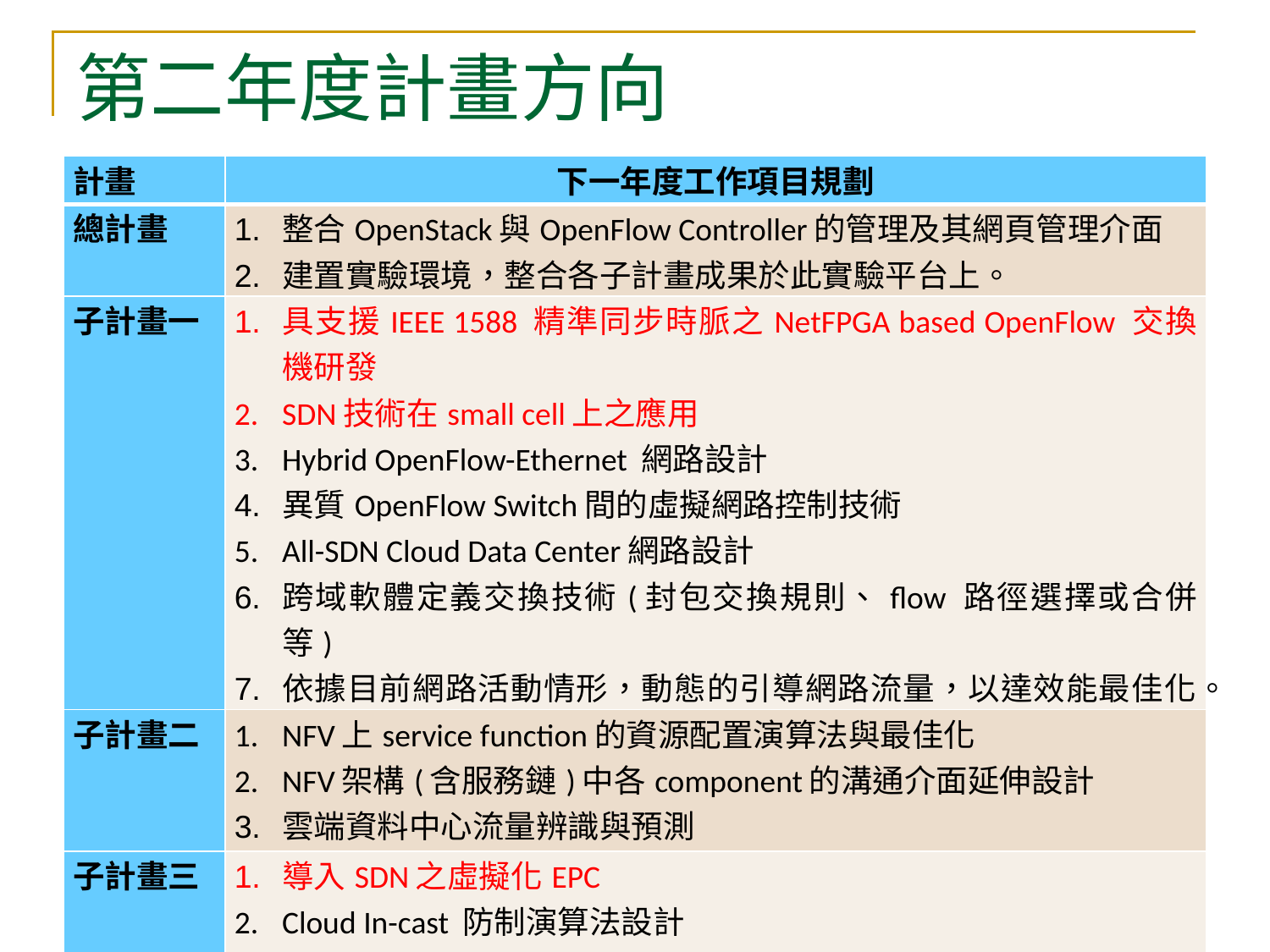

# 第二年度計畫方向
| 計畫 | 下一年度工作項目規劃 |
| --- | --- |
| 總計畫 | 整合OpenStack與OpenFlow Controller的管理及其網頁管理介面 建置實驗環境，整合各子計畫成果於此實驗平台上。 |
| 子計畫一 | 具支援IEEE 1588 精準同步時脈之NetFPGA based OpenFlow 交換機研發 SDN技術在small cell上之應用 Hybrid OpenFlow-Ethernet 網路設計 異質OpenFlow Switch間的虛擬網路控制技術 All-SDN Cloud Data Center網路設計 跨域軟體定義交換技術(封包交換規則、flow 路徑選擇或合併等) 依據目前網路活動情形，動態的引導網路流量，以達效能最佳化。 |
| 子計畫二 | NFV上service function的資源配置演算法與最佳化 NFV架構(含服務鏈)中各component的溝通介面延伸設計 雲端資料中心流量辨識與預測 |
| 子計畫三 | 導入SDN之虛擬化EPC Cloud In-cast 防制演算法設計 SNS 分散式快取資料演算法設計 |
40